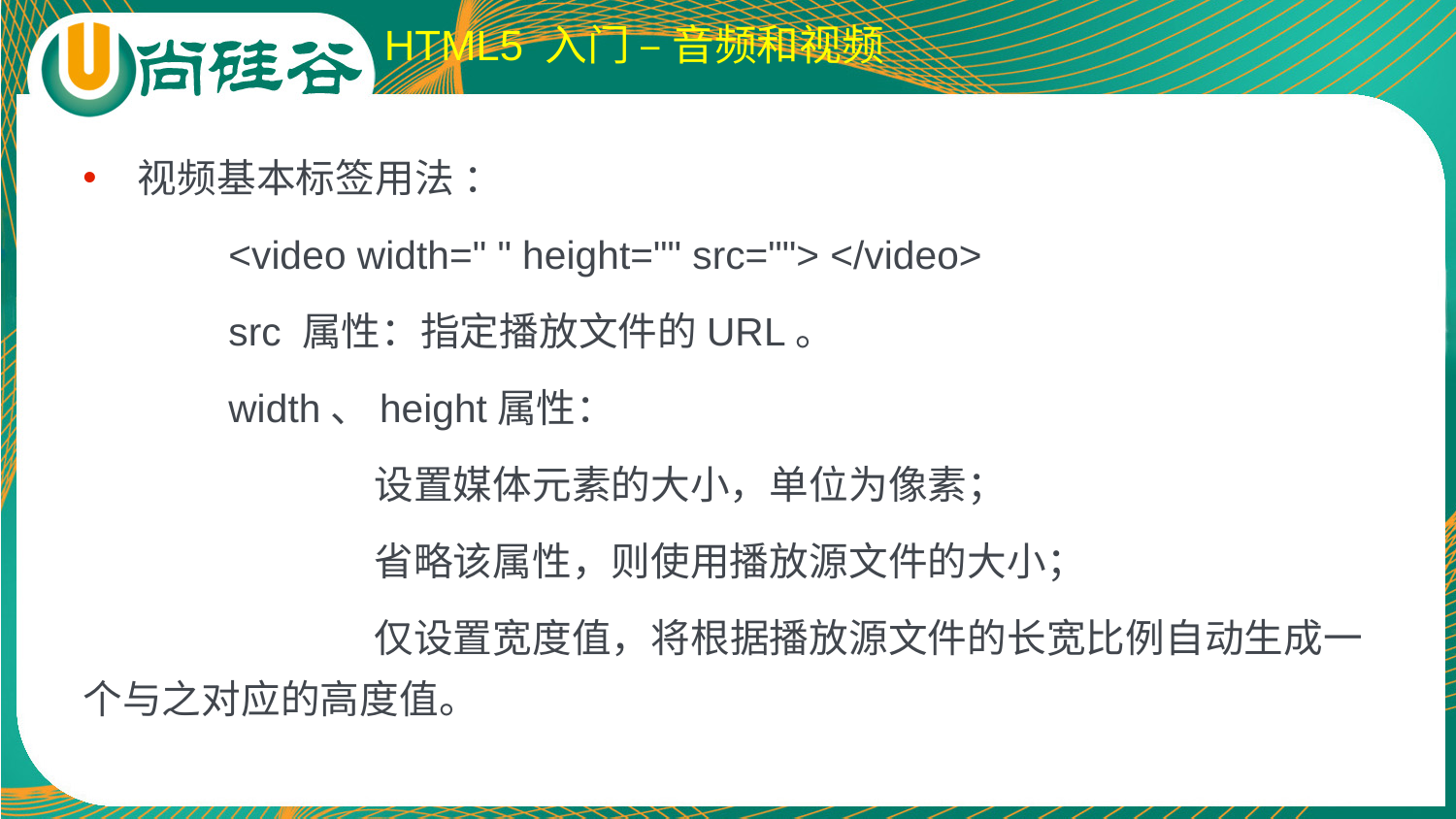

# HTML5 入门 – 音频和视频
视频基本标签用法 ：
	<video width=" " height="" src=""> </video>
	src 属性：指定播放文件的URL。
	width、height属性：
		设置媒体元素的大小，单位为像素；
		省略该属性，则使用播放源文件的大小；
		仅设置宽度值，将根据播放源文件的长宽比例自动生成一个与之对应的高度值。